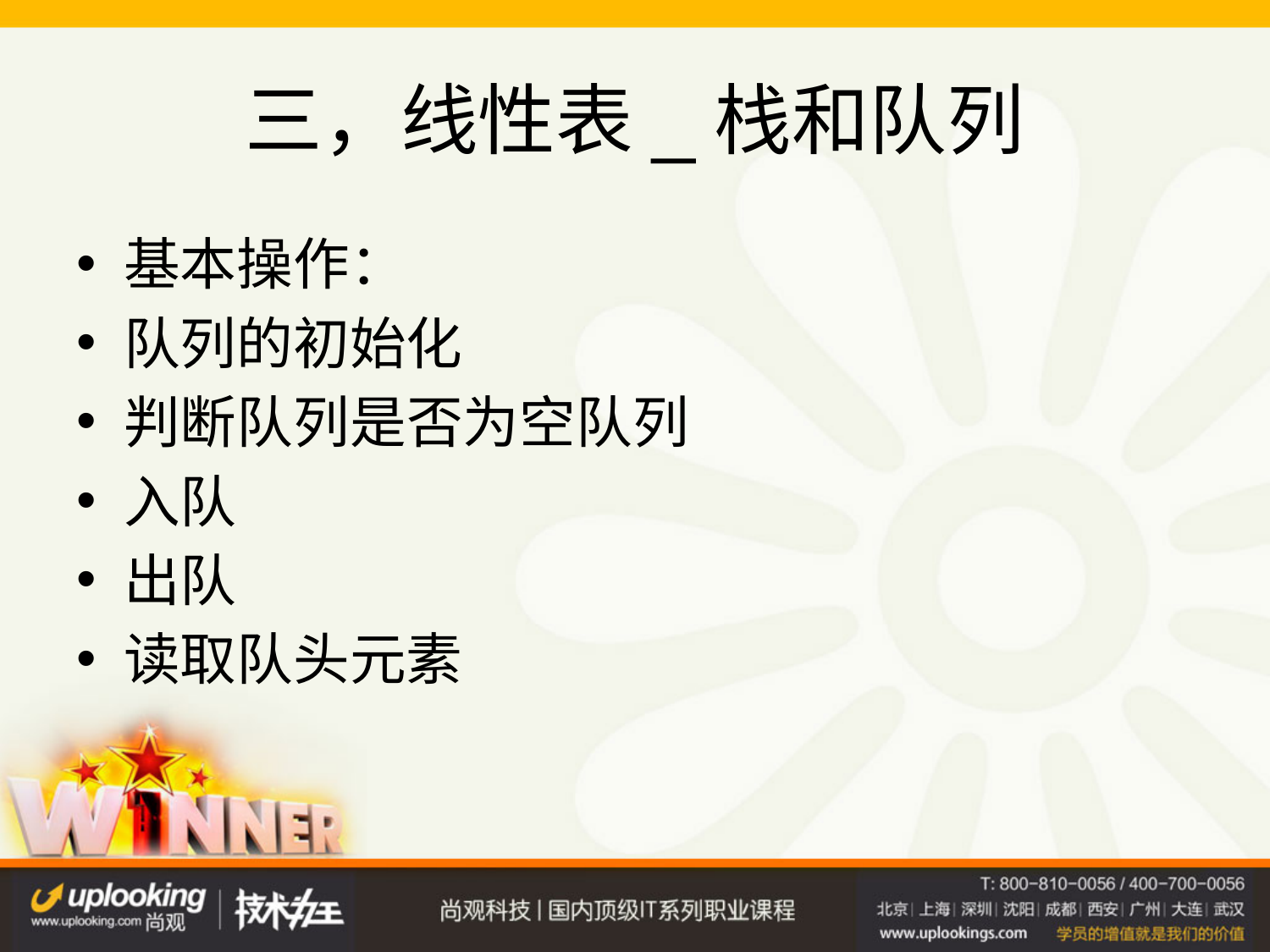

# 三，线性表_栈和队列
基本操作：
队列的初始化
判断队列是否为空队列
入队
出队
读取队头元素